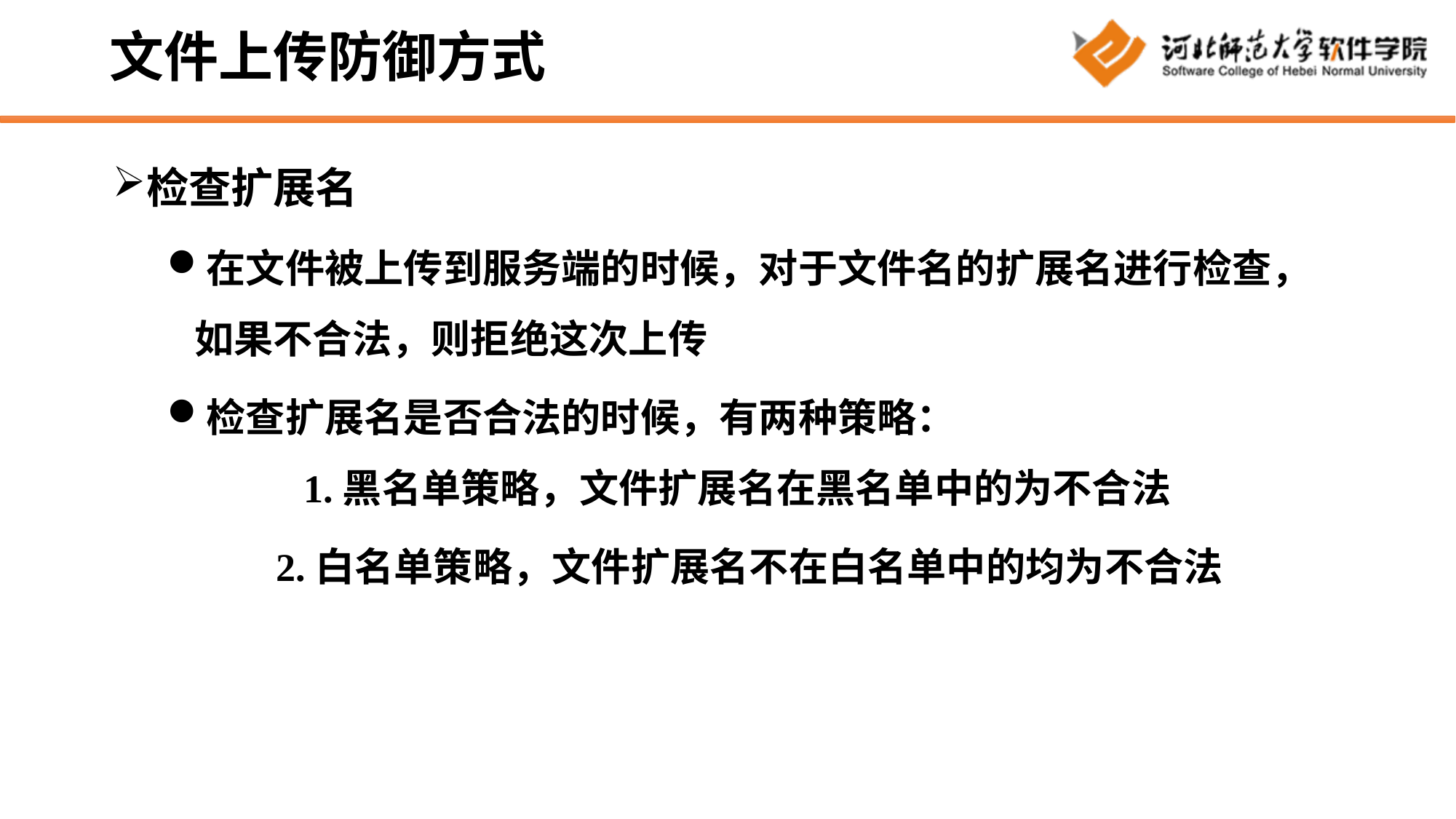

# 文件上传防御方式
检查扩展名
在文件被上传到服务端的时候，对于文件名的扩展名进行检查，如果不合法，则拒绝这次上传
检查扩展名是否合法的时候，有两种策略：
	1.黑名单策略，文件扩展名在黑名单中的为不合法
	2.白名单策略，文件扩展名不在白名单中的均为不合法